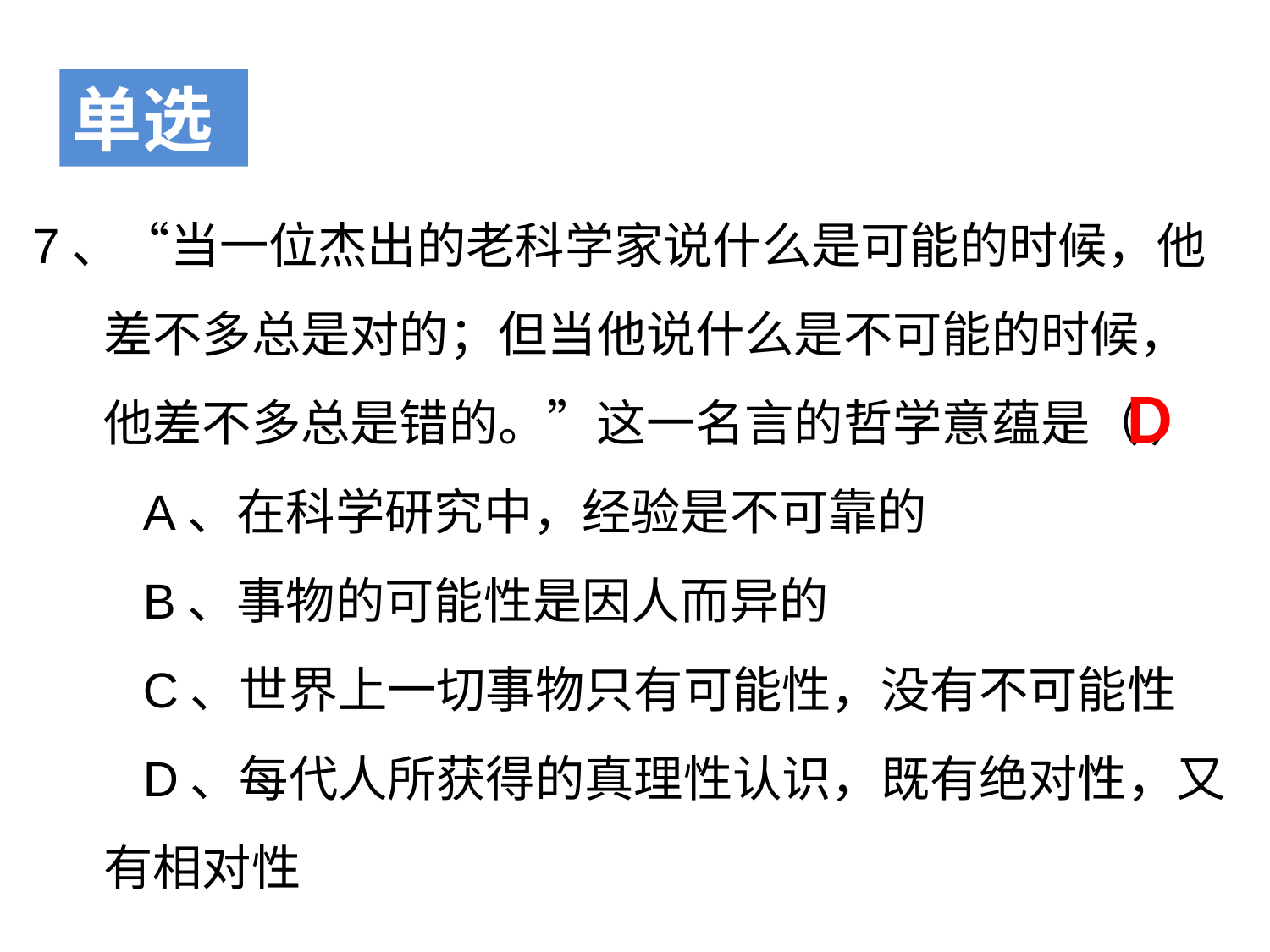

单选
7、“当一位杰出的老科学家说什么是可能的时候，他差不多总是对的；但当他说什么是不可能的时候，他差不多总是错的。”这一名言的哲学意蕴是（ ）
　　A、在科学研究中，经验是不可靠的
　　B、事物的可能性是因人而异的
　　C、世界上一切事物只有可能性，没有不可能性
　　D、每代人所获得的真理性认识，既有绝对性，又有相对性

D